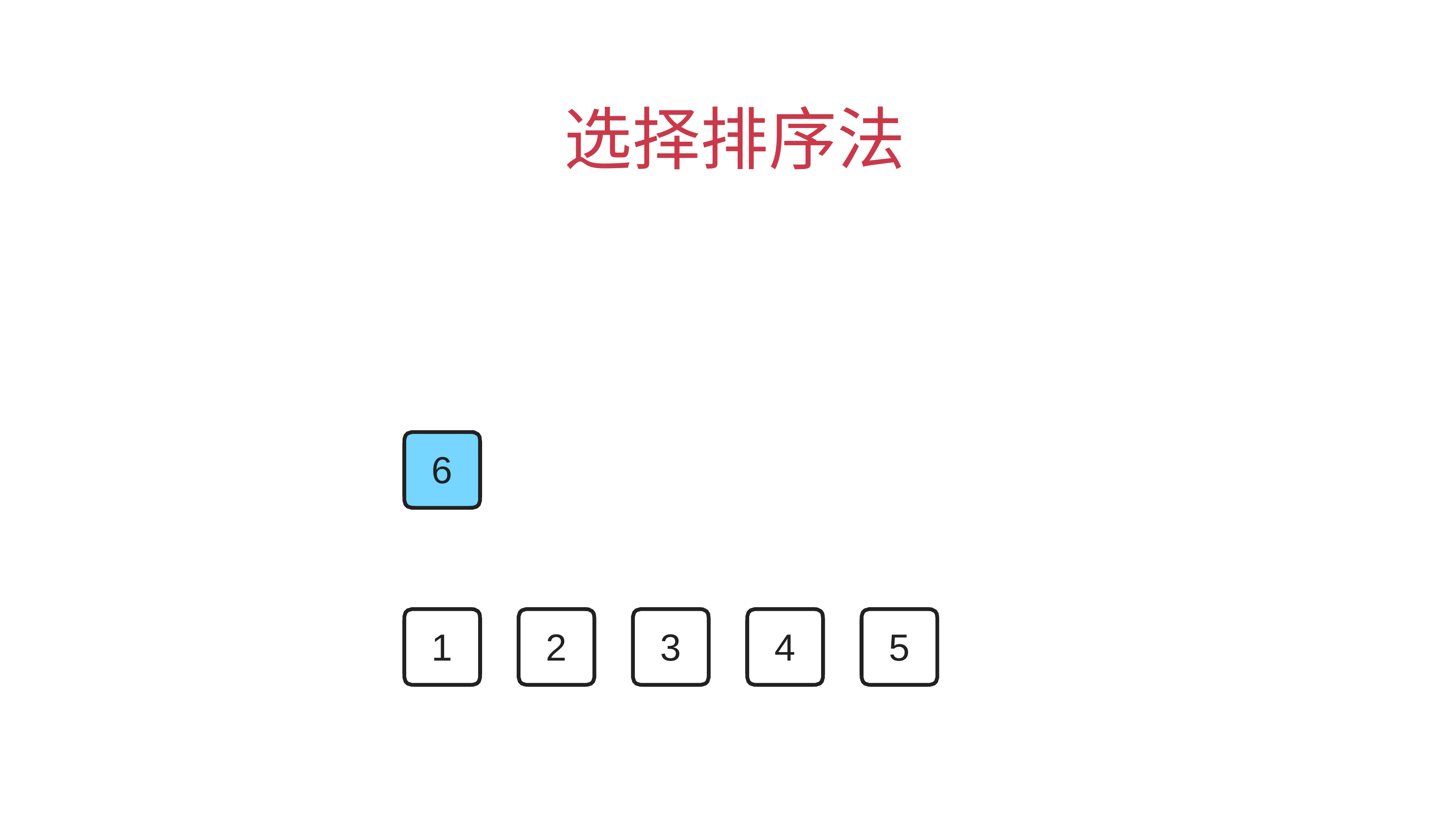

# 选择排序法

6

1
2
3
4
5